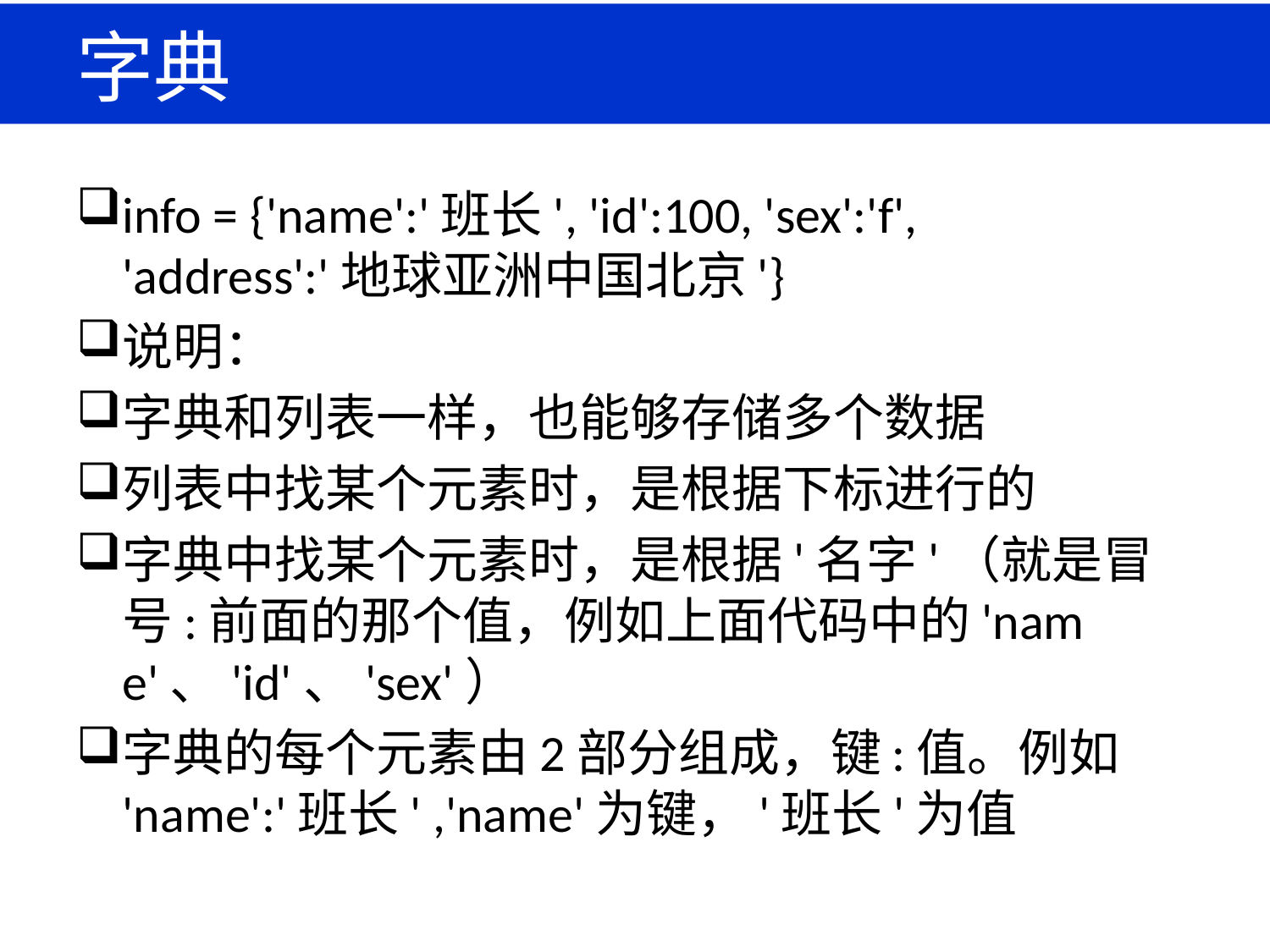

# 字典
info = {'name':'班长', 'id':100, 'sex':'f', 'address':'地球亚洲中国北京'}
说明：
字典和列表一样，也能够存储多个数据
列表中找某个元素时，是根据下标进行的
字典中找某个元素时，是根据'名字'（就是冒号:前面的那个值，例如上面代码中的'name'、'id'、'sex'）
字典的每个元素由2部分组成，键:值。例如 'name':'班长' ,'name'为键，'班长'为值